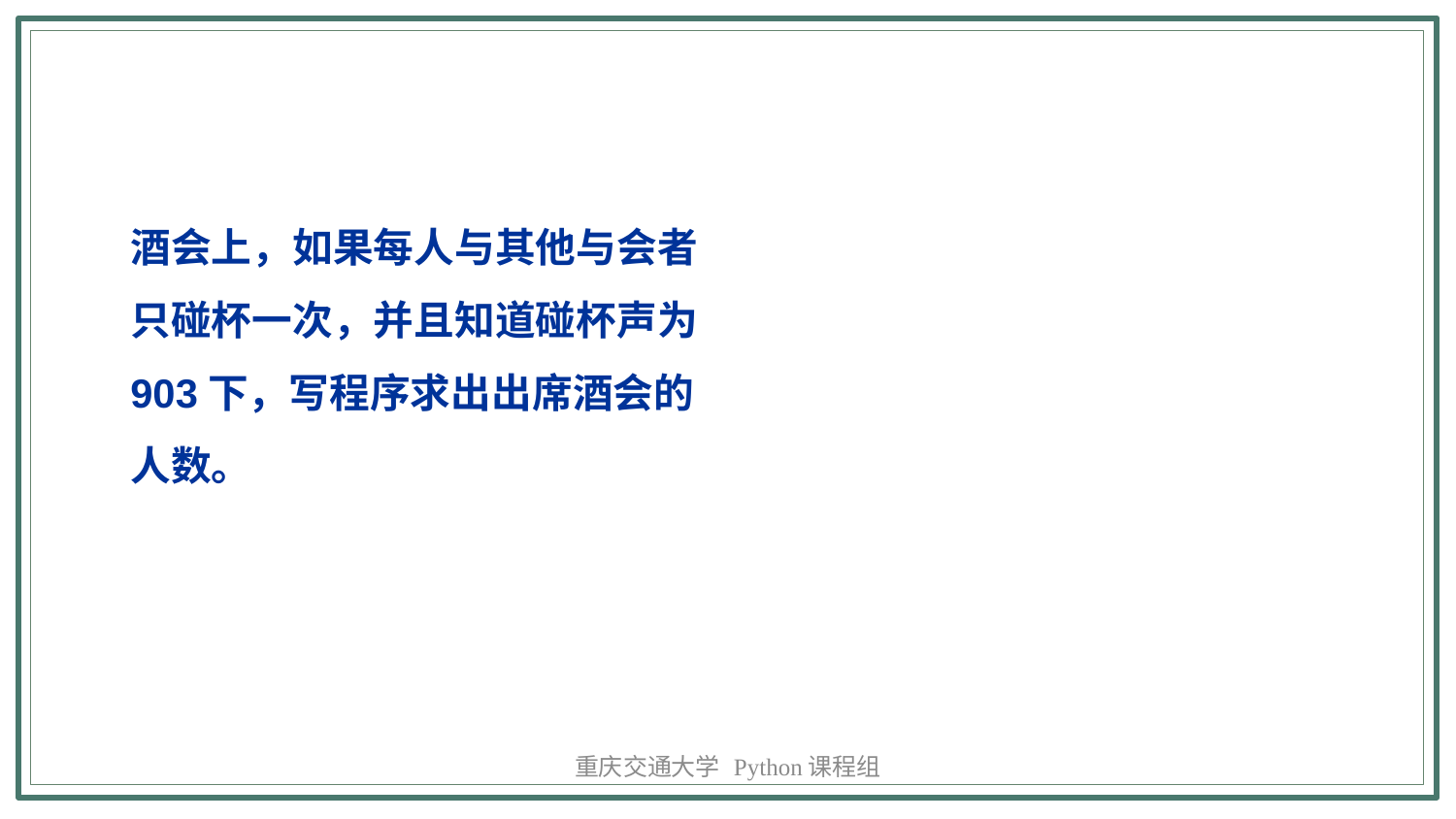

酒会上，如果每人与其他与会者只碰杯一次，并且知道碰杯声为903下，写程序求出出席酒会的人数。
重庆交通大学 Python课程组